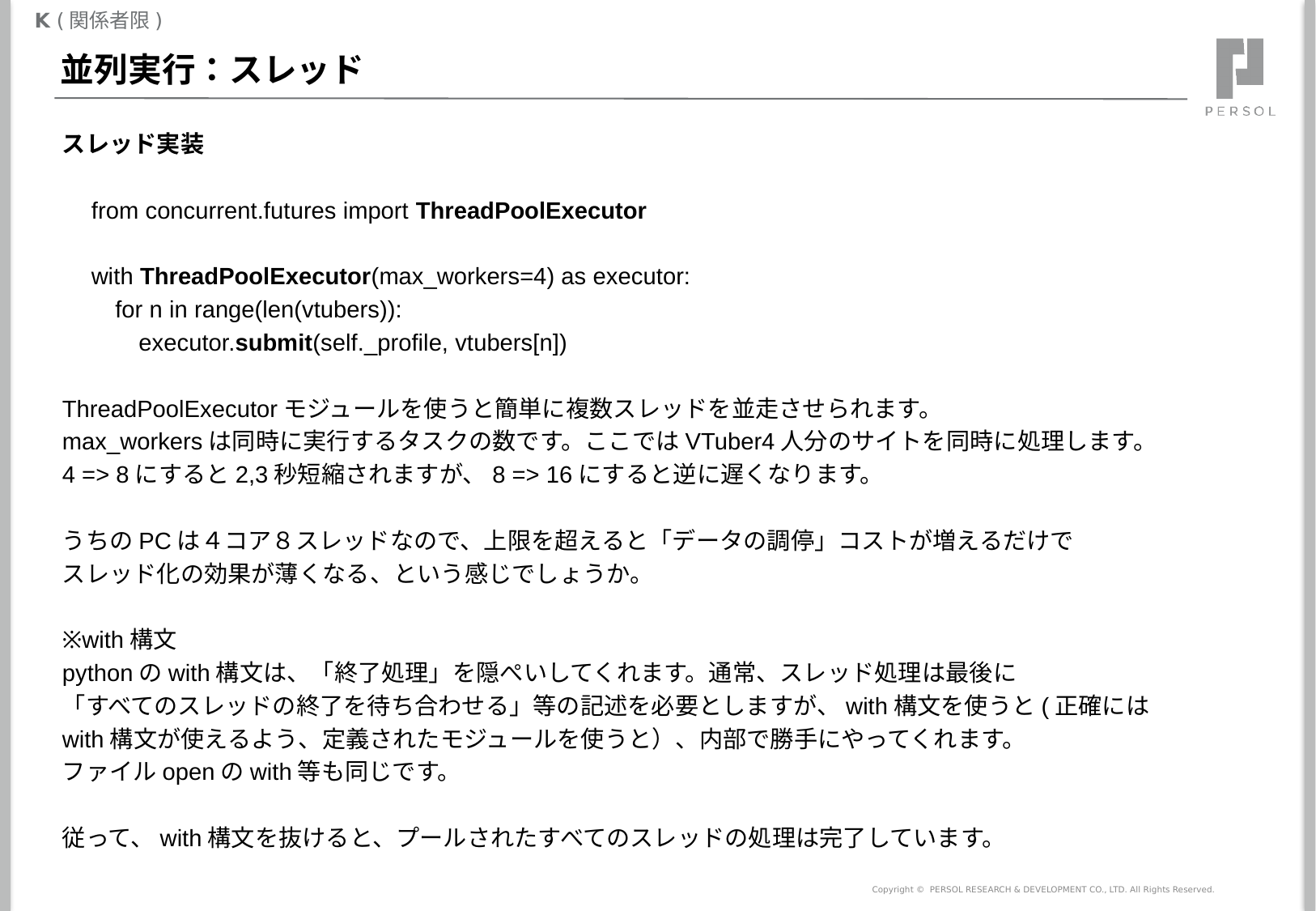

# 並列実行：スレッド
スレッド実装

　from concurrent.futures import ThreadPoolExecutor

　with ThreadPoolExecutor(max_workers=4) as executor:
　　for n in range(len(vtubers)):
　　　executor.submit(self._profile, vtubers[n])

ThreadPoolExecutorモジュールを使うと簡単に複数スレッドを並走させられます。
max_workersは同時に実行するタスクの数です。ここではVTuber4人分のサイトを同時に処理します。
4 => 8にすると2,3秒短縮されますが、8 => 16にすると逆に遅くなります。

うちのPCは４コア８スレッドなので、上限を超えると「データの調停」コストが増えるだけで
スレッド化の効果が薄くなる、という感じでしょうか。

※with構文
pythonのwith構文は、「終了処理」を隠ぺいしてくれます。通常、スレッド処理は最後に
「すべてのスレッドの終了を待ち合わせる」等の記述を必要としますが、with構文を使うと(正確には
with構文が使えるよう、定義されたモジュールを使うと）、内部で勝手にやってくれます。
ファイルopenのwith等も同じです。

従って、with構文を抜けると、プールされたすべてのスレッドの処理は完了しています。